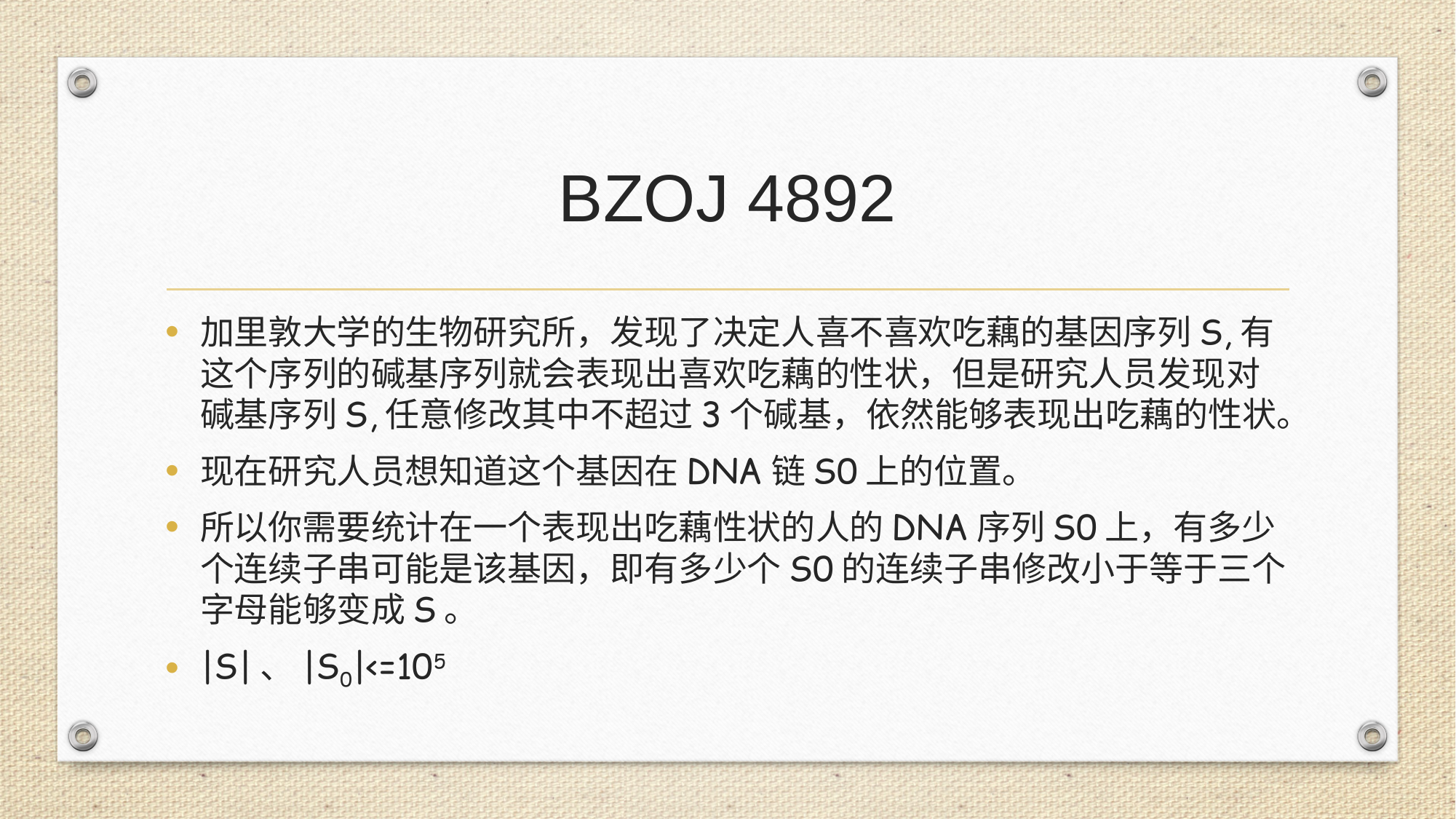

# BZOJ 4892
加里敦大学的生物研究所，发现了决定人喜不喜欢吃藕的基因序列S,有这个序列的碱基序列就会表现出喜欢吃藕的性状，但是研究人员发现对碱基序列S,任意修改其中不超过3个碱基，依然能够表现出吃藕的性状。
现在研究人员想知道这个基因在DNA链S0上的位置。
所以你需要统计在一个表现出吃藕性状的人的DNA序列S0上，有多少个连续子串可能是该基因，即有多少个S0的连续子串修改小于等于三个字母能够变成S。
|S|、|S0|<=105